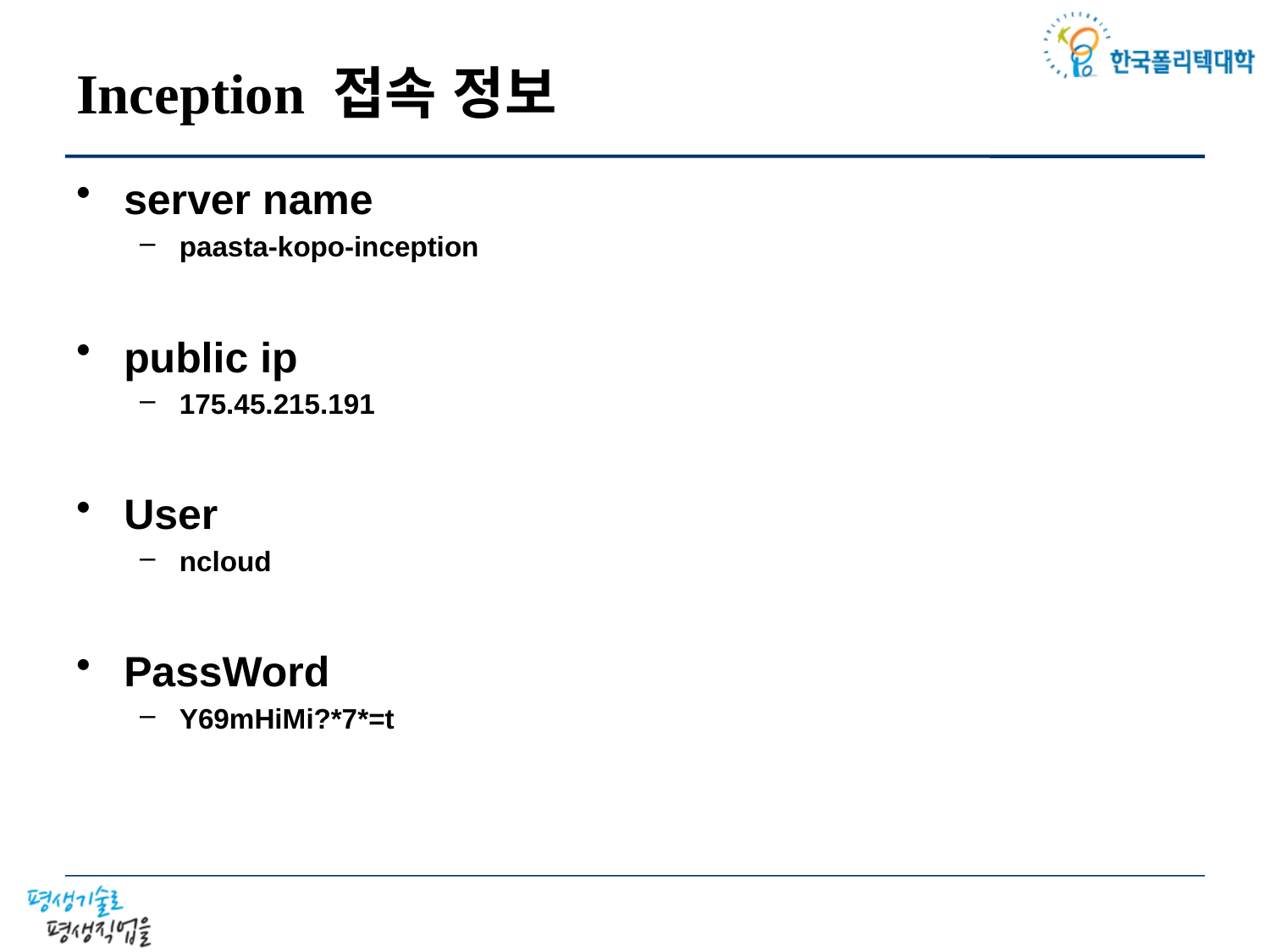

# Inception 접속 정보
server name
paasta-kopo-inception

public ip
175.45.215.191

User
ncloud

PassWord
Y69mHiMi?*7*=t